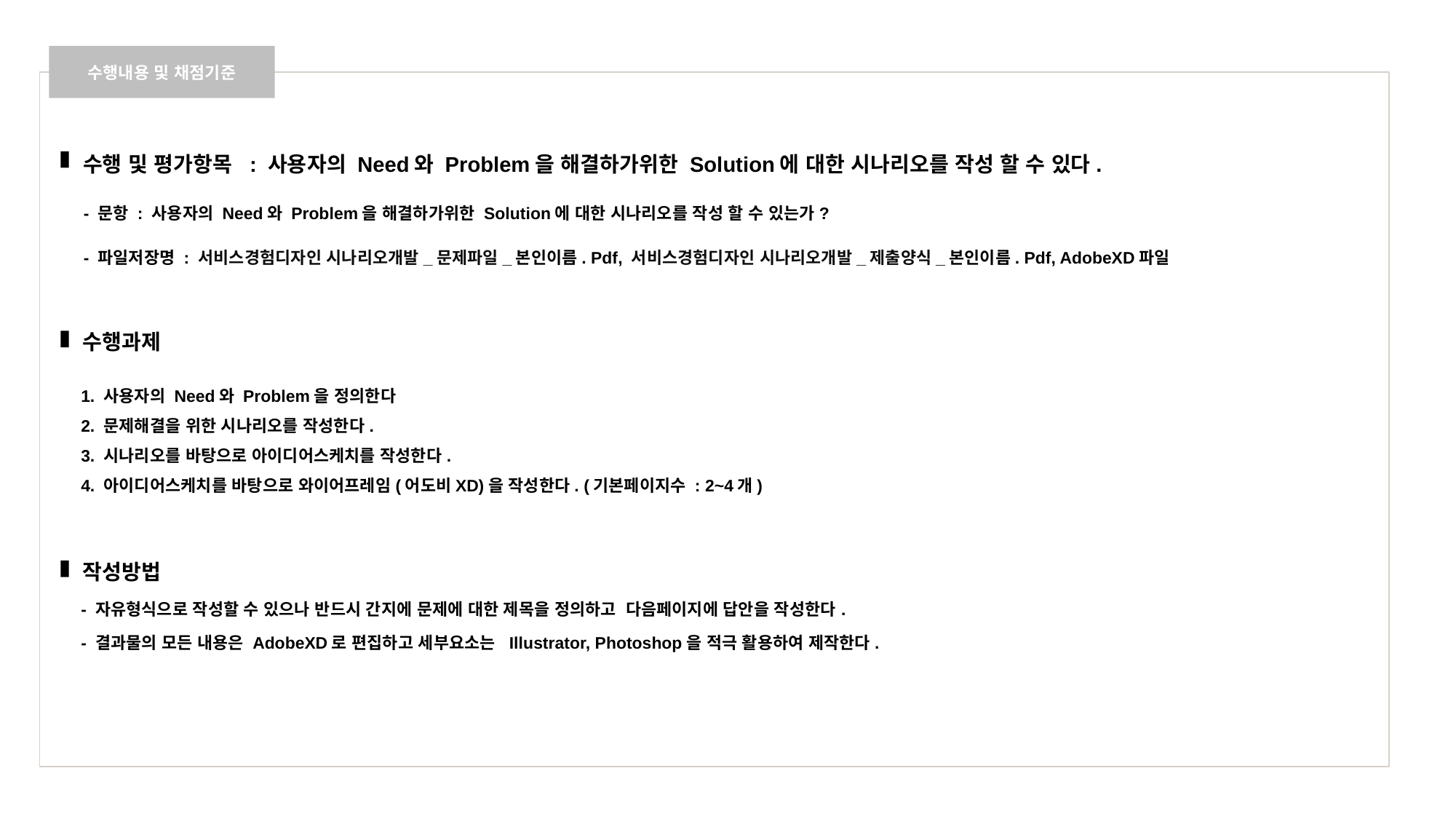

수행내용 및 채점기준

수행 및 평가항목  : 사용자의 Need와 Problem을 해결하가위한 Solution에 대한 시나리오를 작성 할 수 있다.

- 문항 : 사용자의 Need와 Problem을 해결하가위한 Solution에 대한 시나리오를 작성 할 수 있는가?
- 파일저장명 : 서비스경험디자인 시나리오개발_문제파일_본인이름. Pdf, 서비스경험디자인 시나리오개발_제출양식_본인이름. Pdf, AdobeXD파일
수행과제

1. 사용자의 Need와 Problem을 정의한다
2. 문제해결을 위한 시나리오를 작성한다.
3. 시나리오를 바탕으로 아이디어스케치를 작성한다.
4. 아이디어스케치를 바탕으로 와이어프레임(어도비XD)을 작성한다. (기본페이지수 : 2~4개)
작성방법

- 자유형식으로 작성할 수 있으나 반드시 간지에 문제에 대한 제목을 정의하고  다음페이지에 답안을 작성한다.
- 결과물의 모든 내용은 AdobeXD로 편집하고 세부요소는  Illustrator, Photoshop을 적극 활용하여 제작한다.